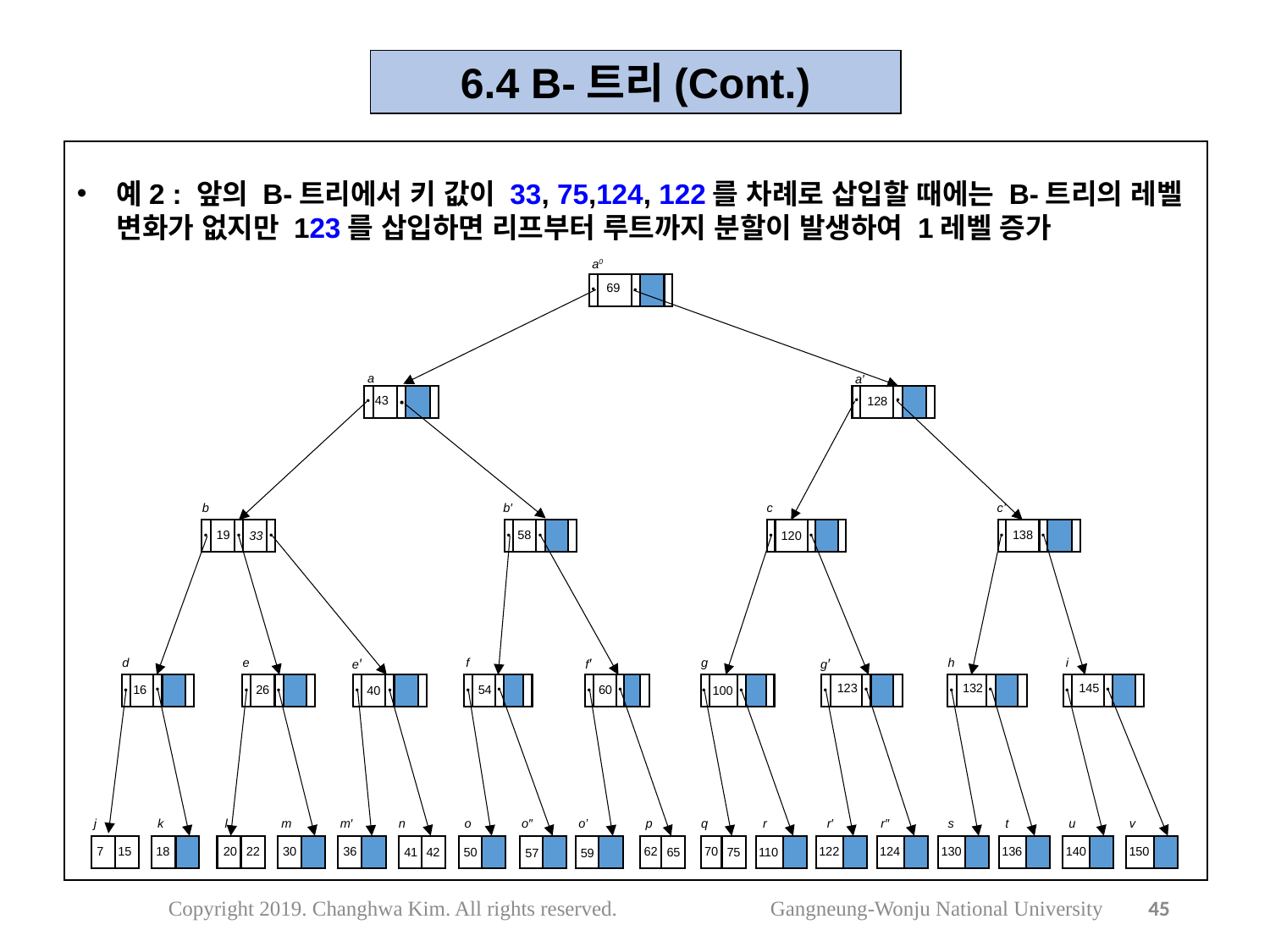

6.4 B-트리(Cont.)

예2 : 앞의 B-트리에서 키 값이 33, 75,124, 122를 차례로 삽입할 때에는 B-트리의 레벨 변화가 없지만 123를 삽입하면 리프부터 루트까지 분할이 발생하여 1레벨 증가

a0

69
•
•
a
a′

43
128
•
•
•
•
b
b′
c
c’

138
19
58
120
33
•
•
•
•
•
•
•
•
•
d
e
e′
f
f′

g
g′
h
i

123
132
145
16
26
54
60
100
40
•
•
•
•
•
•
•
•
•
•
•
•
•
•
•
•
•
•
j
k
l
m
m′
n
o
o″
o’
p
q
r
r′
r″
s
t
u
v

18
122
124
130
136
140
150
7
15
20
22
30
36
62
70
41
42
65
110
75
50
57
59
Copyright 2019. Changhwa Kim. All rights reserved.                             Gangneung-Wonju National University
45
45